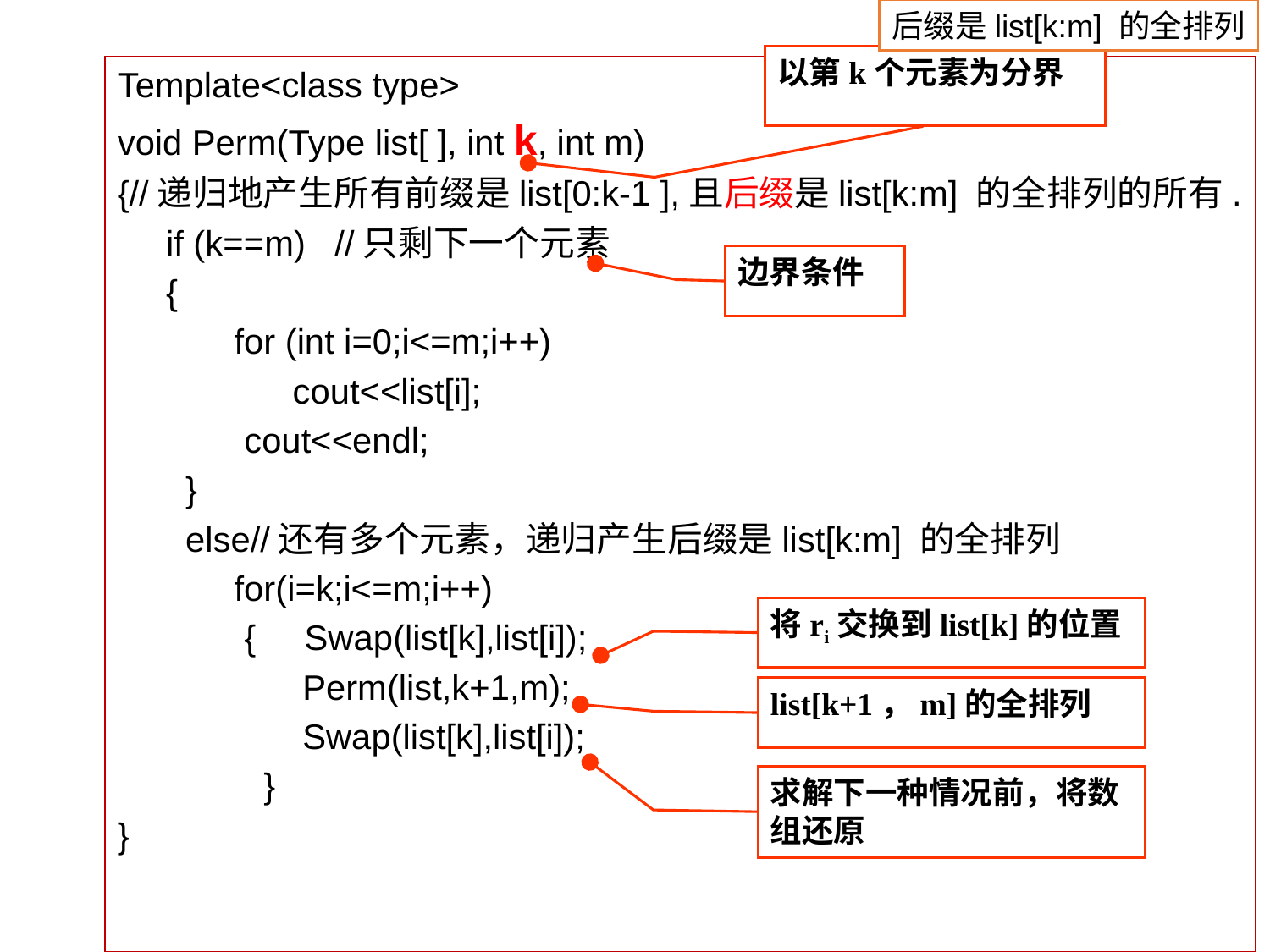

后缀是list[k:m] 的全排列
以第k个元素为分界
Template<class type>
void Perm(Type list[ ], int k, int m)
{//递归地产生所有前缀是list[0:k-1 ],且后缀是list[k:m] 的全排列的所有.
     if (k==m)   //只剩下一个元素
     {
            for (int i=0;i<=m;i++)
                  cout<<list[i];
             cout<<endl;
       }
       else//还有多个元素，递归产生后缀是list[k:m] 的全排列
            for(i=k;i<=m;i++)
             {     Swap(list[k],list[i]);
                   Perm(list,k+1,m);
                   Swap(list[k],list[i]);
               }
}
边界条件
将ri交换到list[k]的位置
list[k+1，m]的全排列
求解下一种情况前，将数组还原